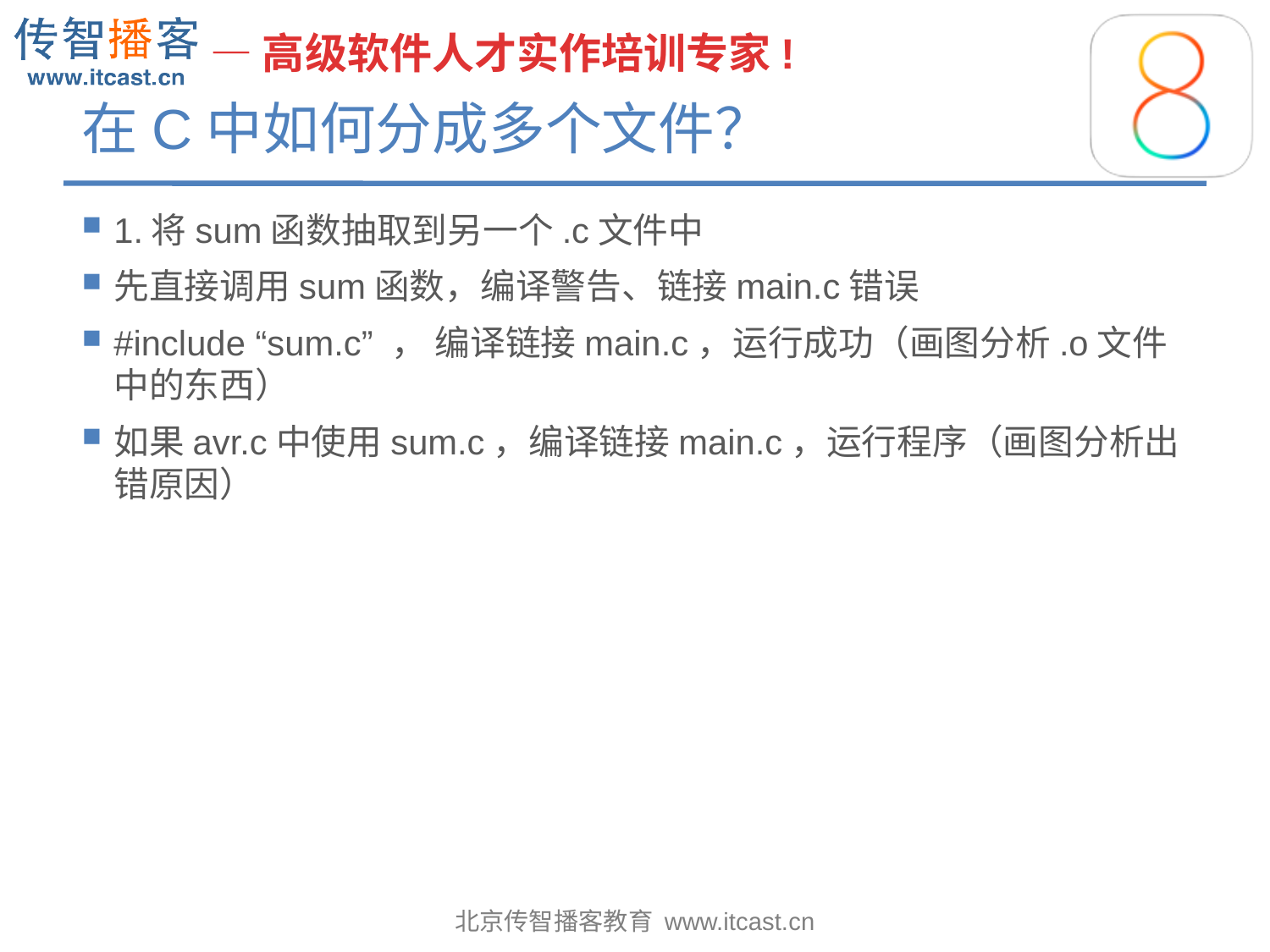

# 在C中如何分成多个文件？
1.将sum函数抽取到另一个.c文件中
先直接调用sum函数，编译警告、链接main.c错误
#include “sum.c” ， 编译链接main.c，运行成功（画图分析.o文件中的东西）
如果avr.c中使用sum.c，编译链接main.c，运行程序（画图分析出错原因）